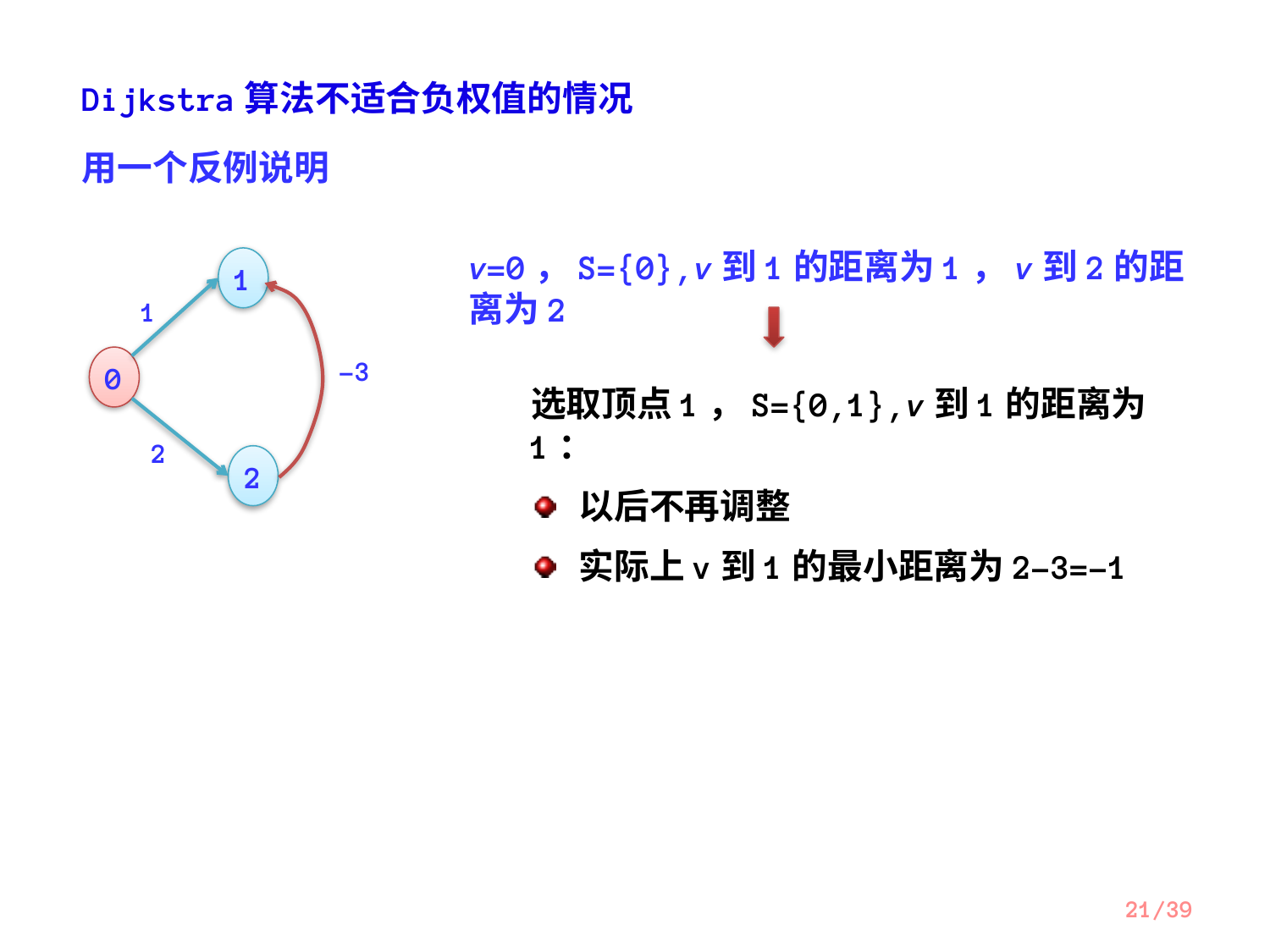

Dijkstra算法不适合负权值的情况
用一个反例说明
v=0，S={0},v到1的距离为1，v到2的距离为2
1

1
0
-3
2
2

选取顶点1，S={0,1},v到1的距离为1：
以后不再调整
实际上v到1的最小距离为2-3=-1
21/39